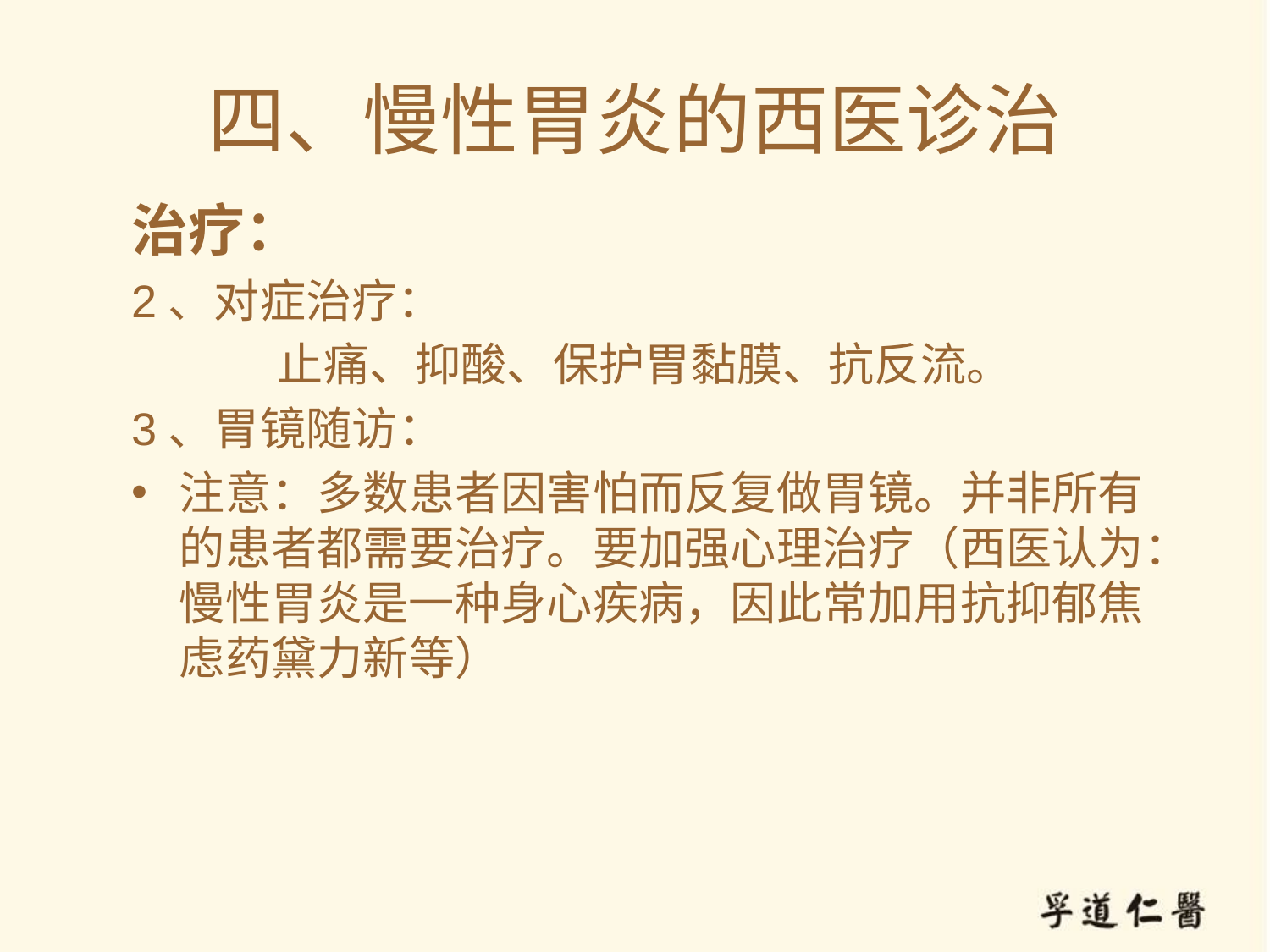

# 四、慢性胃炎的西医诊治
治疗：
2、对症治疗：
             止痛、抑酸、保护胃黏膜、抗反流。
3、胃镜随访：
注意：多数患者因害怕而反复做胃镜。并非所有的患者都需要治疗。要加强心理治疗（西医认为：慢性胃炎是一种身心疾病，因此常加用抗抑郁焦虑药黛力新等）